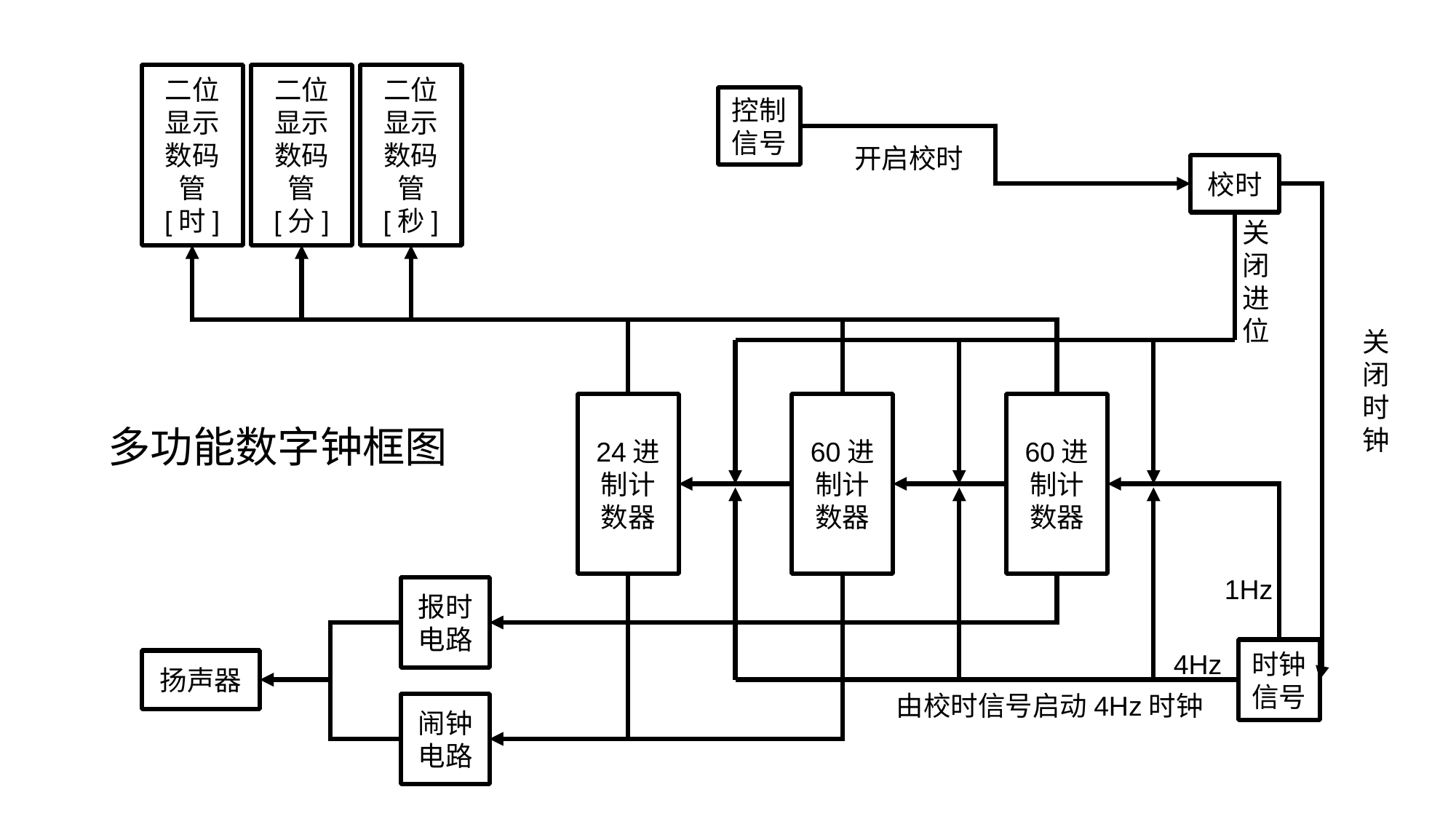

二位显示数码管
[时]
二位显示数码管
[分]
二位显示数码管
[秒]
控制信号
开启校时
校时
关闭进位
关闭时钟
24进制计数器
60进制计数器
60进制计数器
多功能数字钟框图
1Hz
报时电路
时钟信号
4Hz
扬声器
由校时信号启动4Hz时钟
闹钟电路